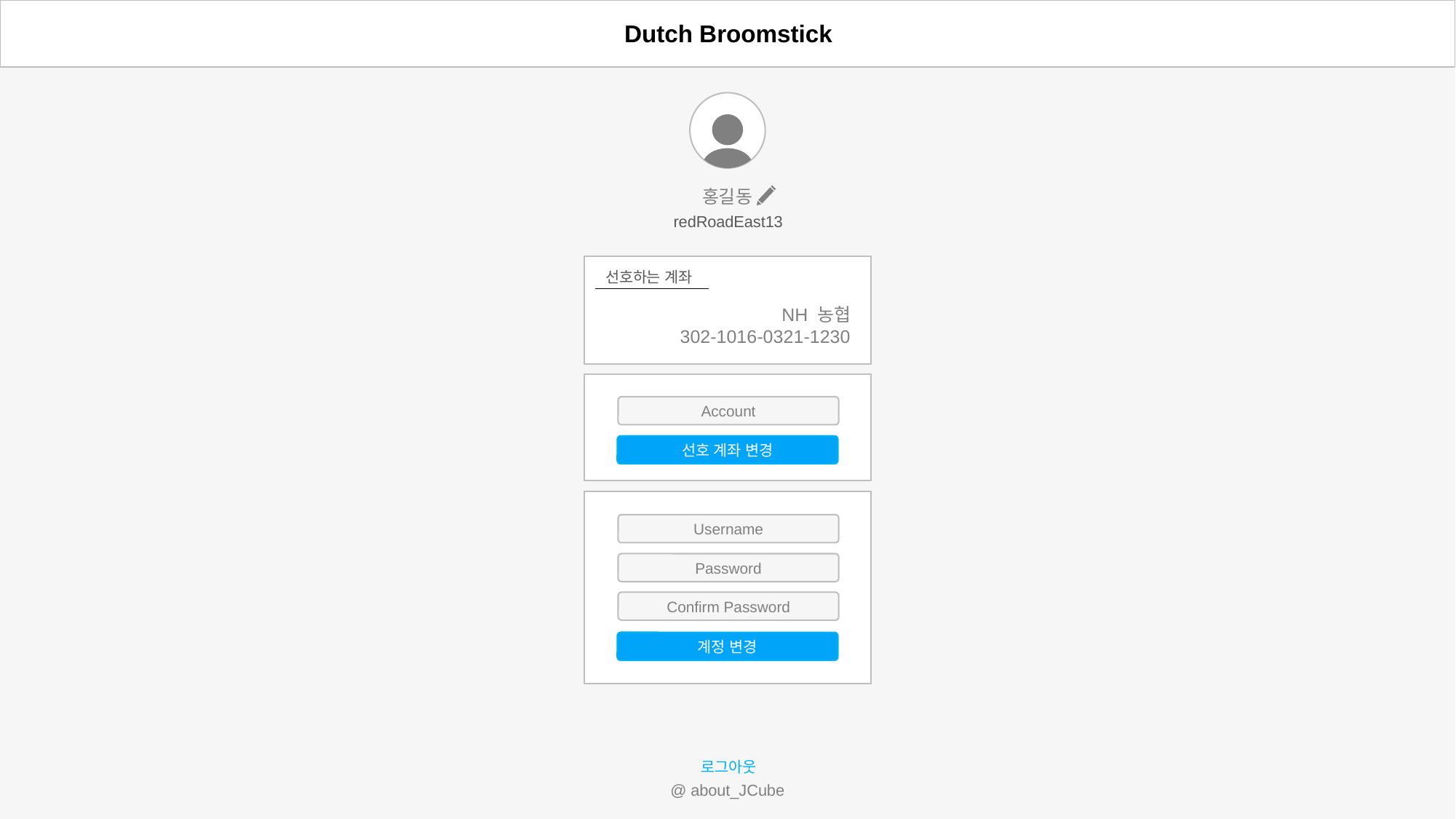

Dutch Broomstick

홍길동

redRoadEast13

선호하는 계좌
NH 농협
302-1016-0321-1230

Account
선호 계좌 변경

Username
Password
Confirm Password
계정 변경
로그아웃
@ about_JCube